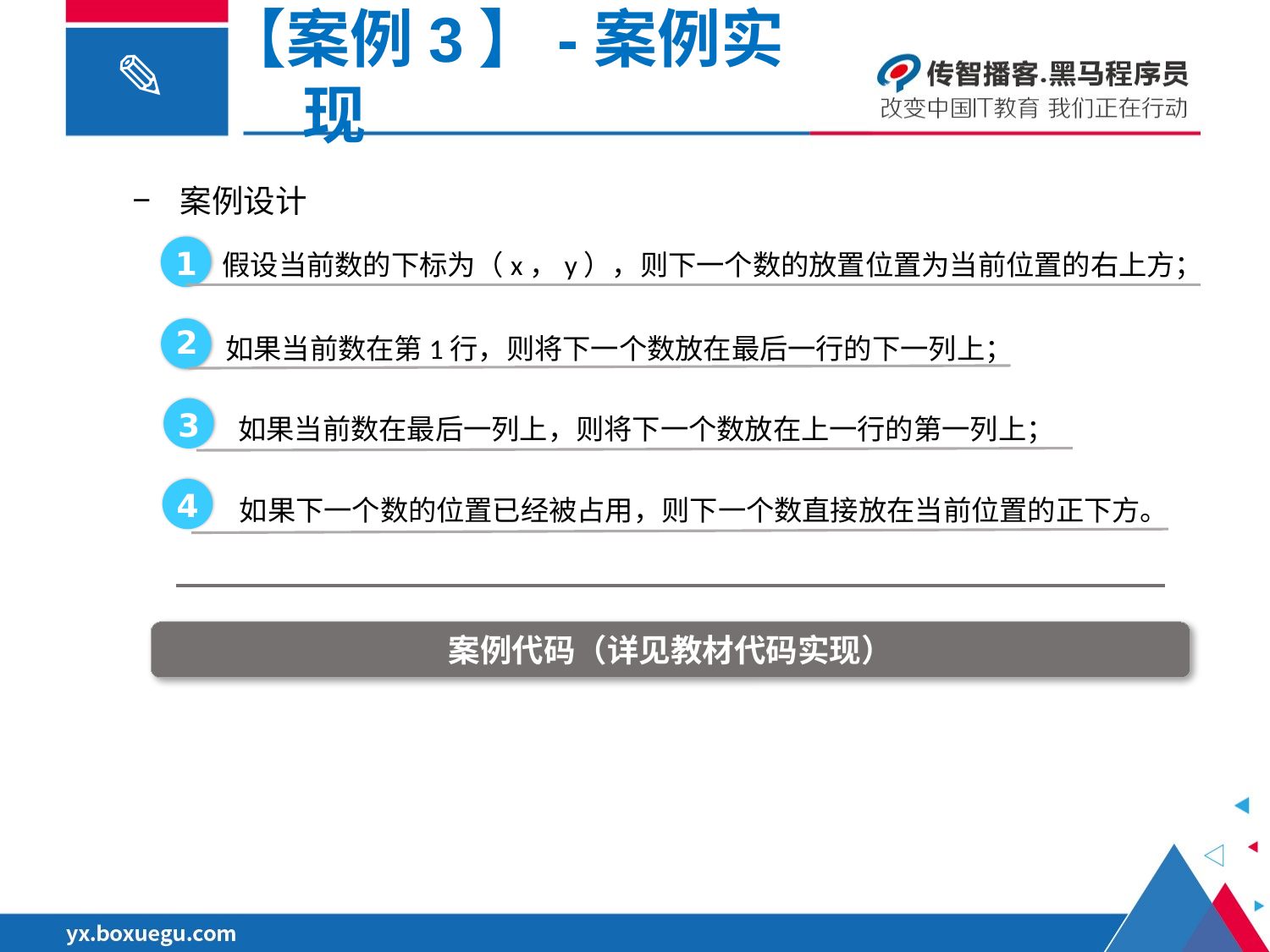

【案例3】-案例实现
案例设计
假设当前数的下标为（x，y），则下一个数的放置位置为当前位置的右上方；

1
如果当前数在第1行，则将下一个数放在最后一行的下一列上；
2

如果当前数在最后一列上，则将下一个数放在上一行的第一列上；

3
如果下一个数的位置已经被占用，则下一个数直接放在当前位置的正下方。

4
案例代码（详见教材代码实现）